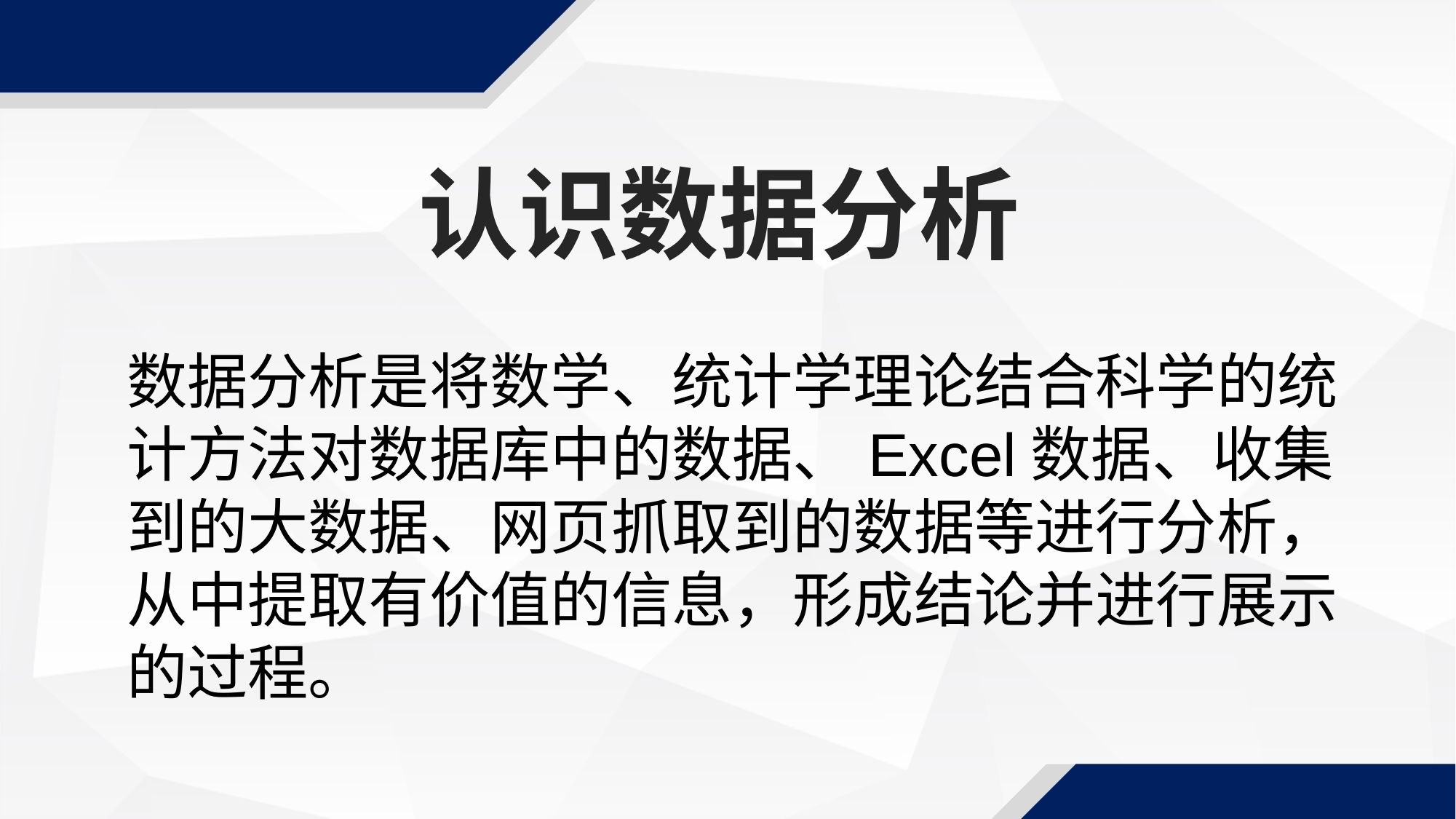

认识数据分析
数据分析是将数学、统计学理论结合科学的统计方法对数据库中的数据、Excel数据、收集到的大数据、网页抓取到的数据等进行分析，从中提取有价值的信息，形成结论并进行展示的过程。